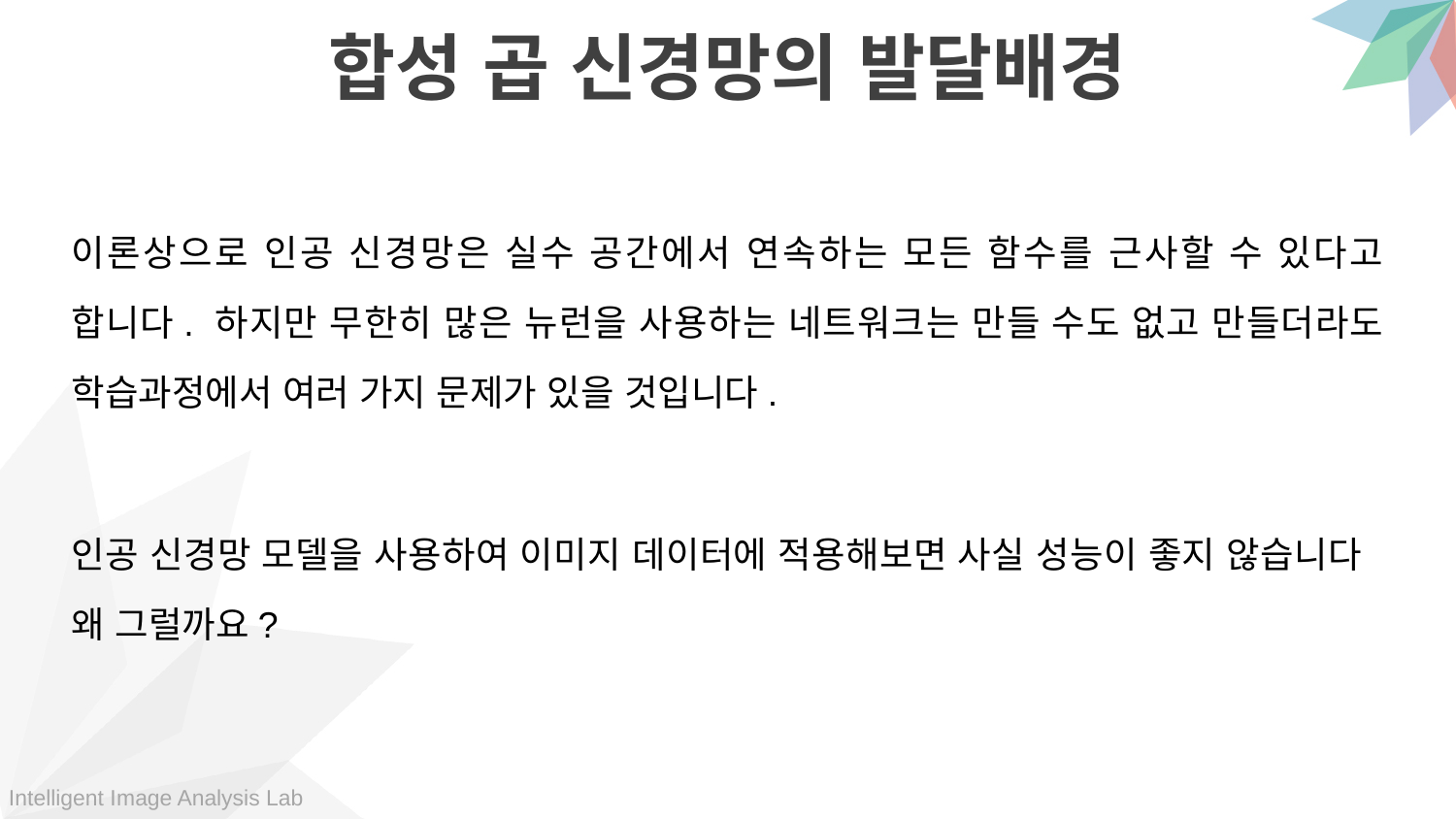

합성 곱 신경망의 발달배경
이론상으로 인공 신경망은 실수 공간에서 연속하는 모든 함수를 근사할 수 있다고 합니다. 하지만 무한히 많은 뉴런을 사용하는 네트워크는 만들 수도 없고 만들더라도 학습과정에서 여러 가지 문제가 있을 것입니다.
인공 신경망 모델을 사용하여 이미지 데이터에 적용해보면 사실 성능이 좋지 않습니다 왜 그럴까요?